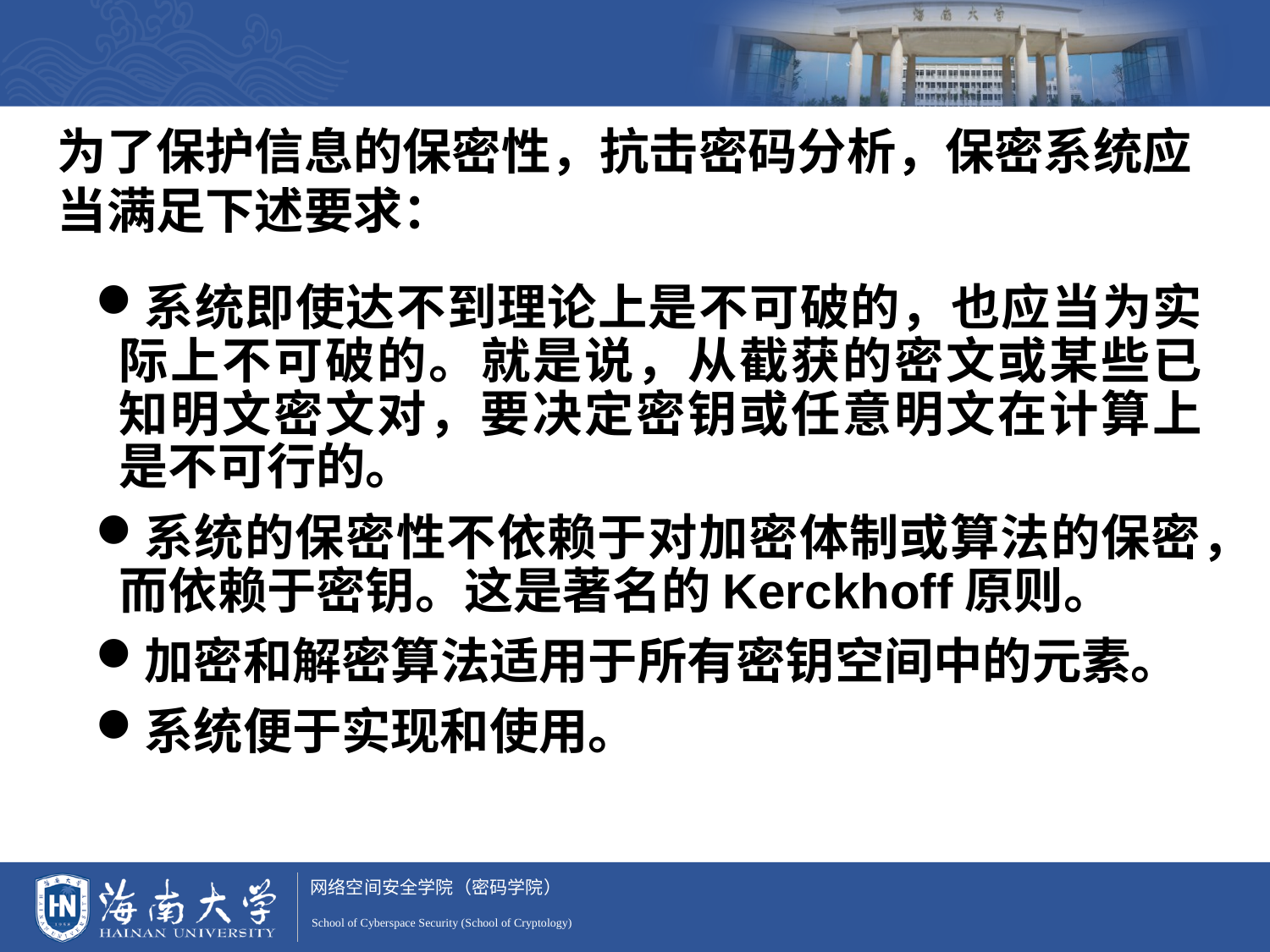

为了保护信息的保密性，抗击密码分析，保密系统应当满足下述要求：
系统即使达不到理论上是不可破的，也应当为实际上不可破的。就是说，从截获的密文或某些已知明文密文对，要决定密钥或任意明文在计算上是不可行的。
系统的保密性不依赖于对加密体制或算法的保密，而依赖于密钥。这是著名的Kerckhoff原则。
加密和解密算法适用于所有密钥空间中的元素。
系统便于实现和使用。